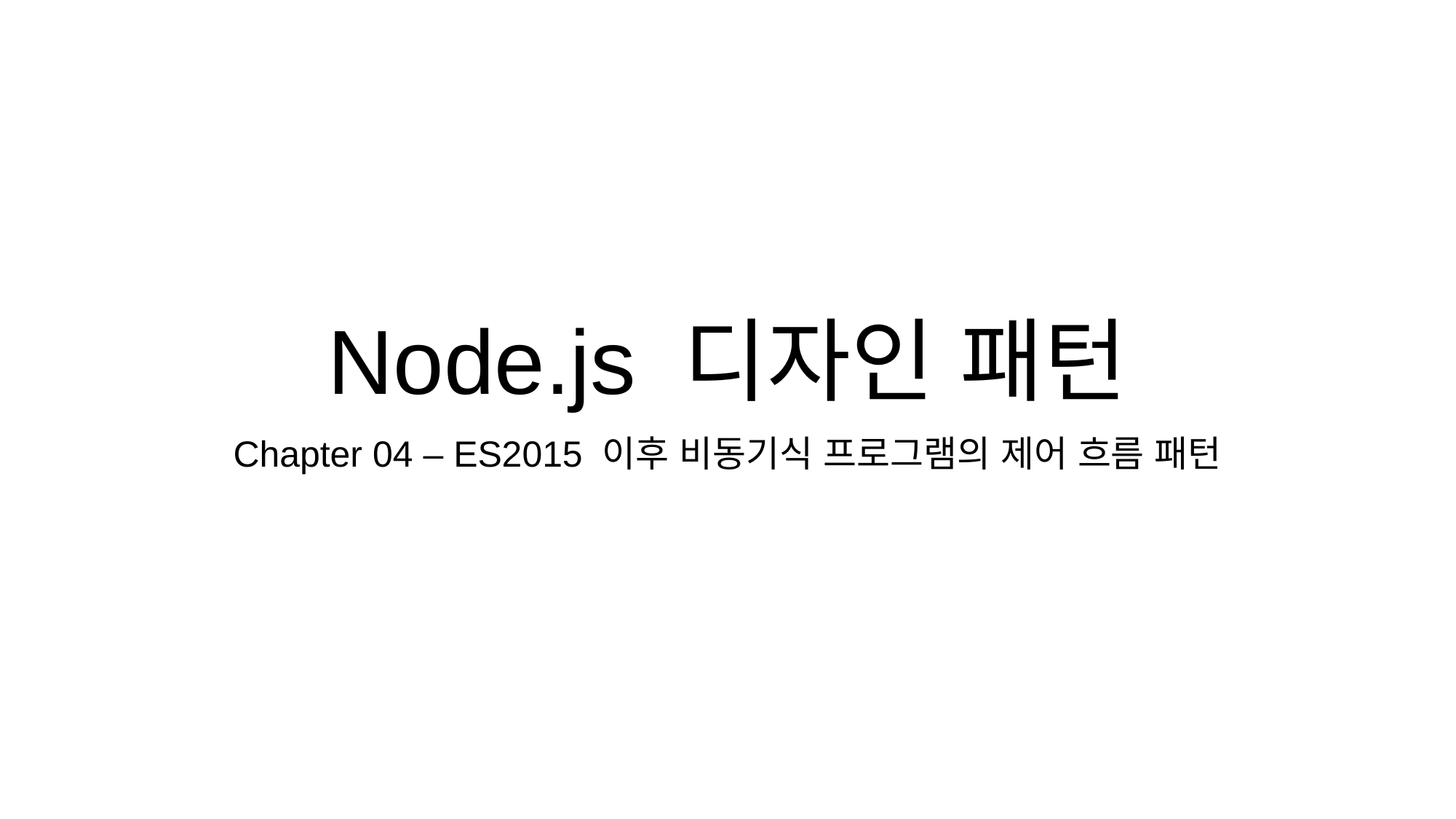

# Node.js 디자인 패턴
Chapter 04 – ES2015 이후 비동기식 프로그램의 제어 흐름 패턴